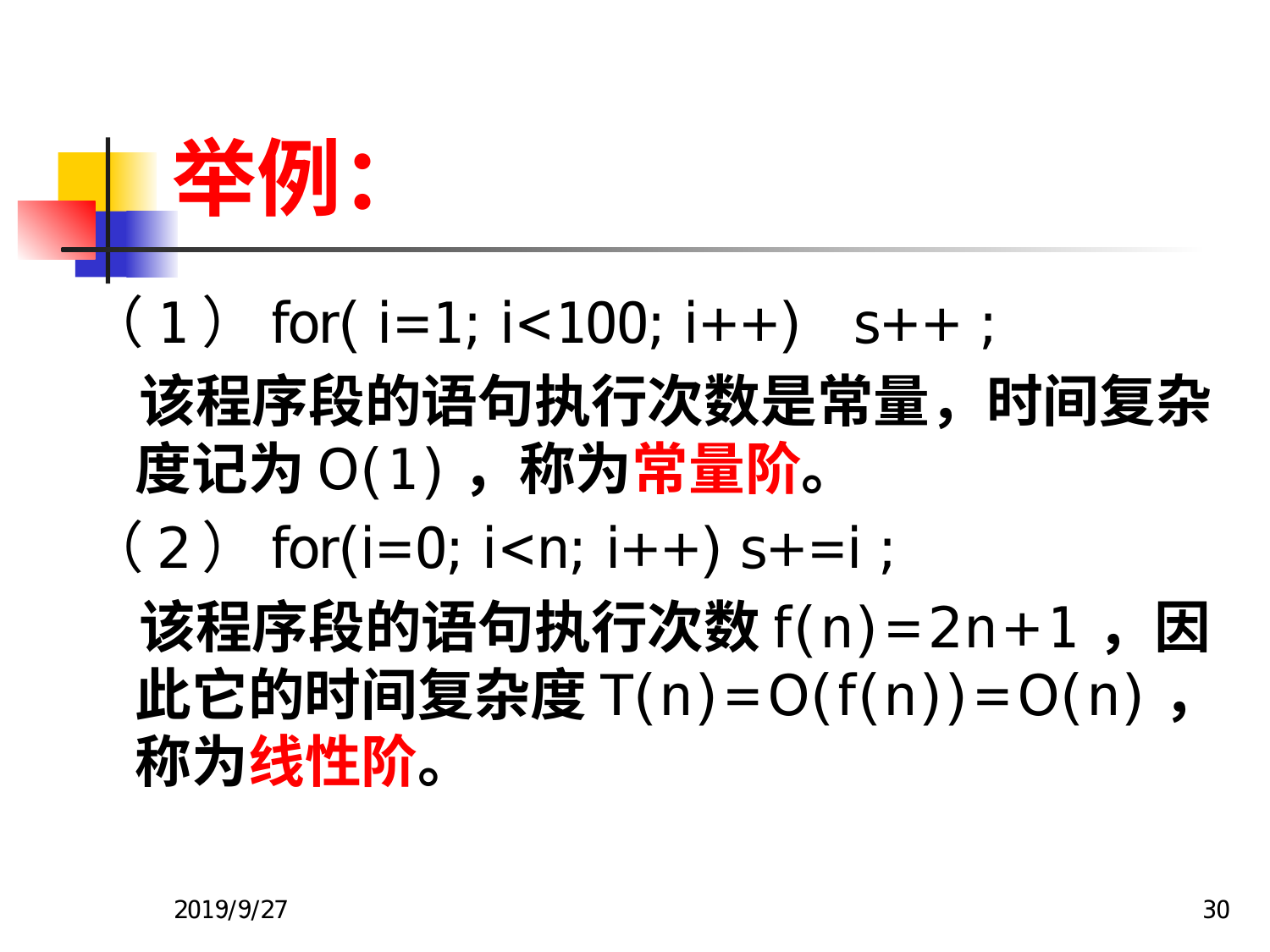

# 举例：
（1）for( i=1; i<100; i++)   s++ ;
   该程序段的语句执行次数是常量，时间复杂度记为O(1)，称为常量阶。
（2）for(i=0; i<n; i++) s+=i ;
   该程序段的语句执行次数f(n)=2n+1，因此它的时间复杂度T(n)=O(f(n))=O(n)，称为线性阶。
2019/9/27
30